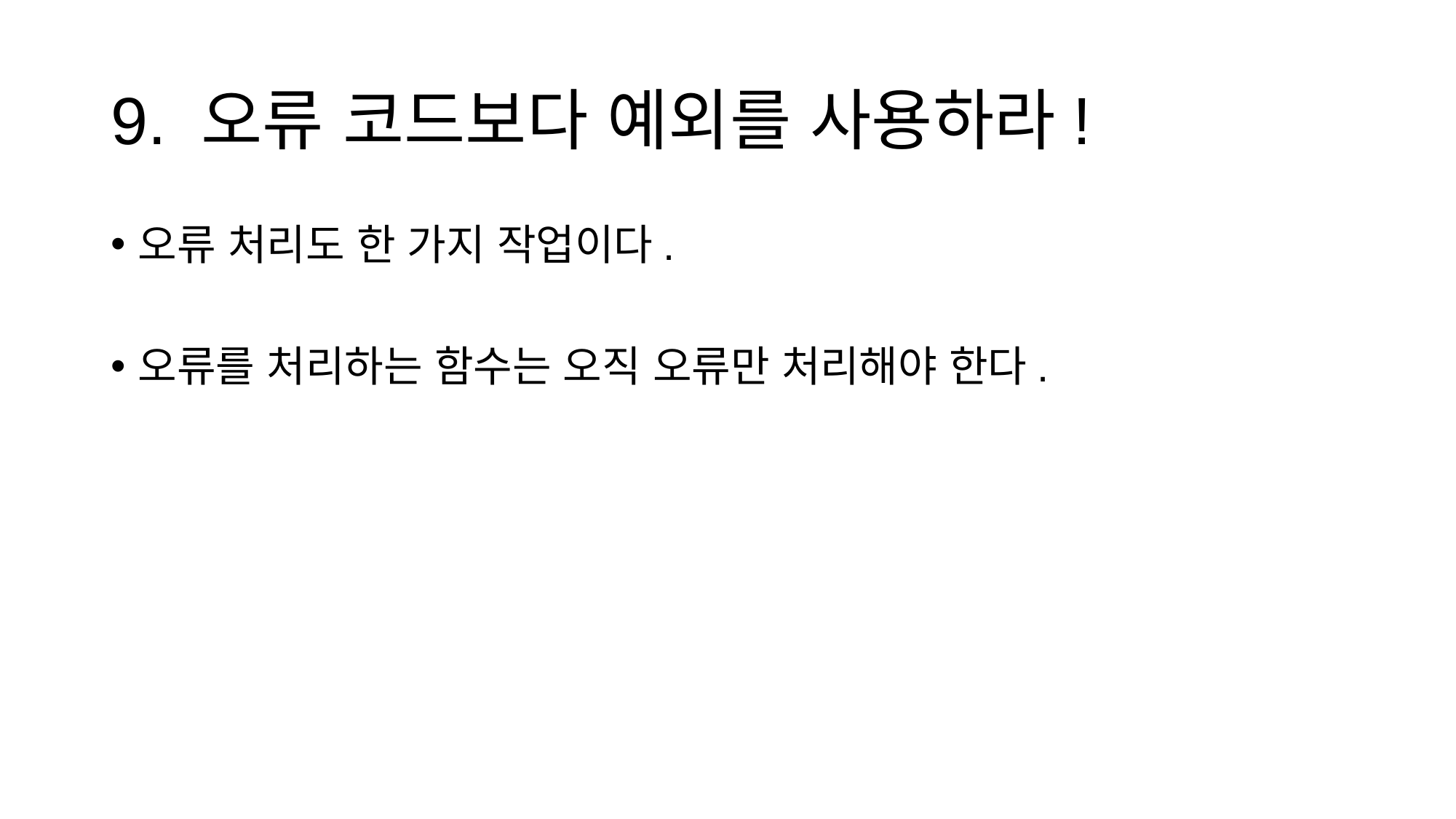

# 9. 오류 코드보다 예외를 사용하라!
오류 처리도 한 가지 작업이다.

오류를 처리하는 함수는 오직 오류만 처리해야 한다.